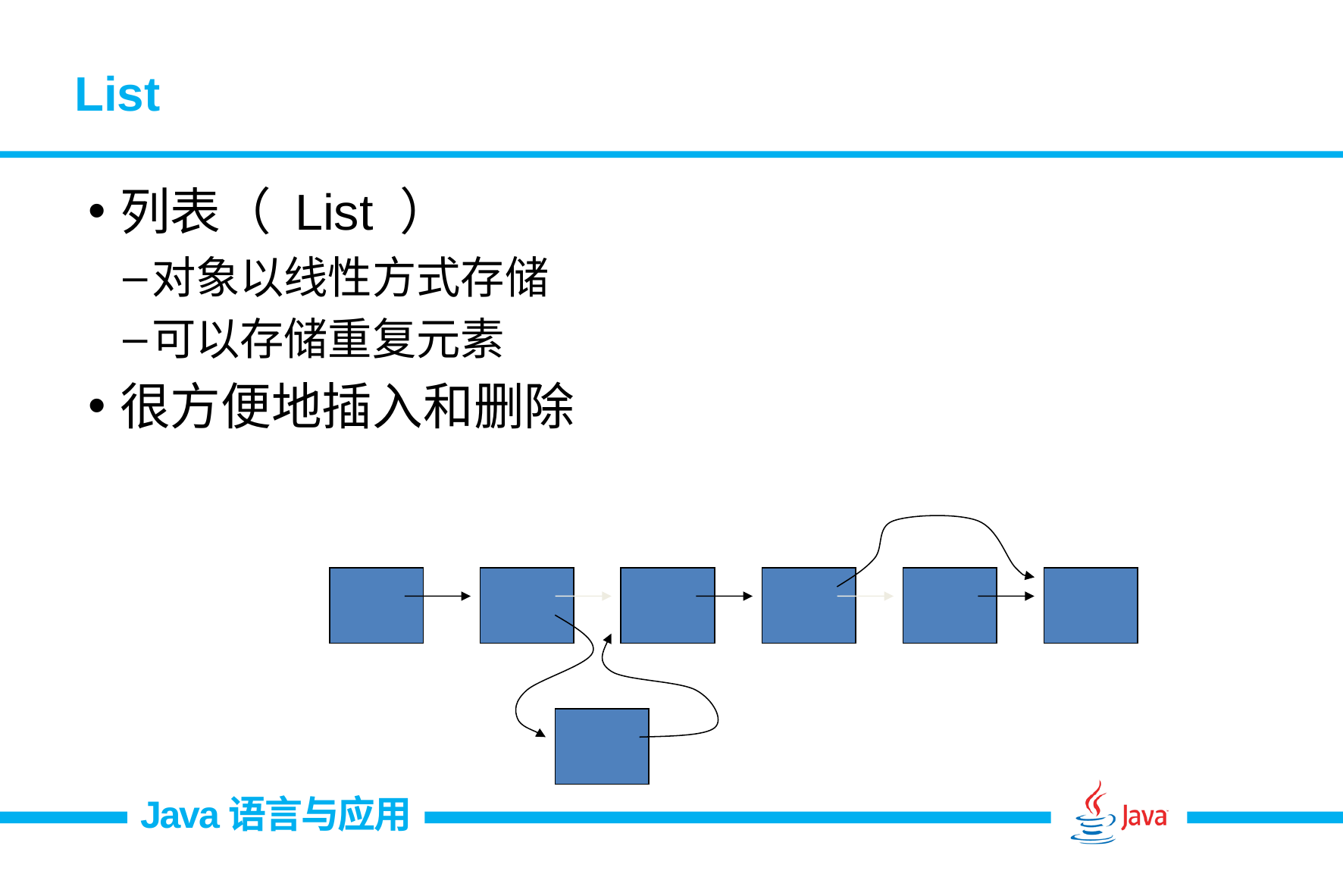

# List
列表（ List ）
对象以线性方式存储
可以存储重复元素
很方便地插入和删除